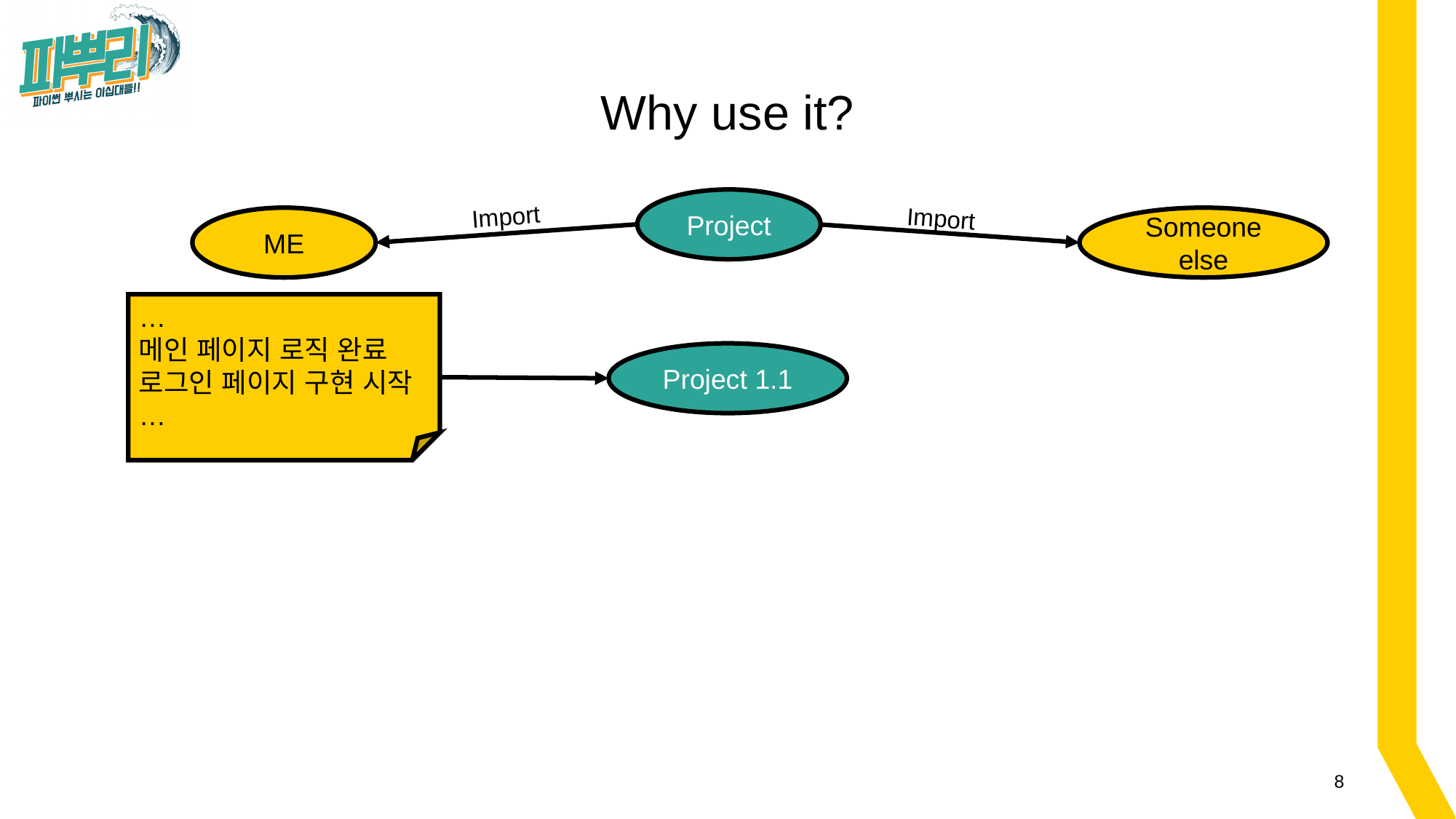

Why use it?
Project
Import
Import
ME
Someone else
…
메인 페이지 로직 완료
로그인 페이지 구현 시작
…
Project 1.1
8